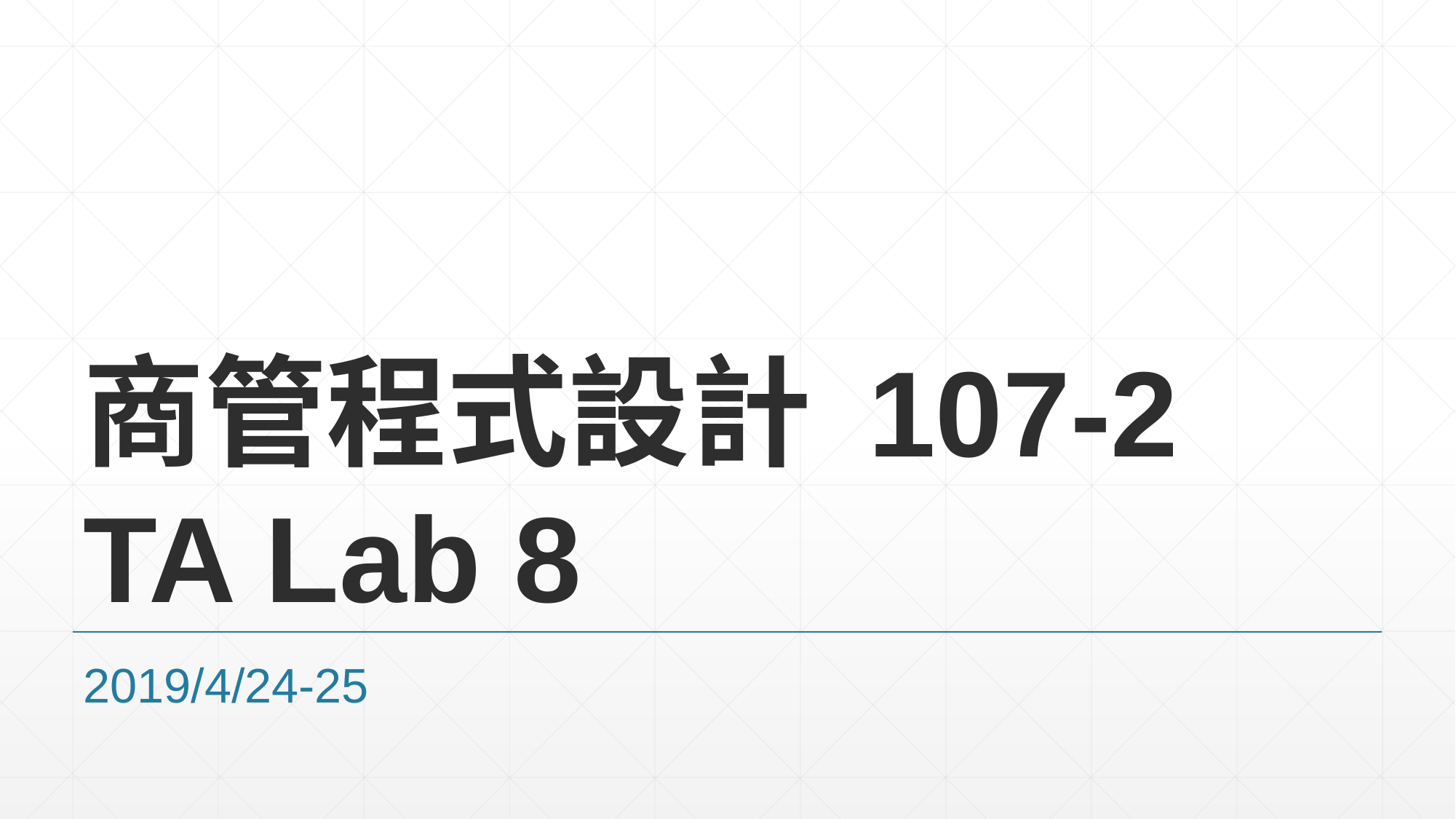

# 商管程式設計 107-2 TA Lab 8
2019/4/24-25